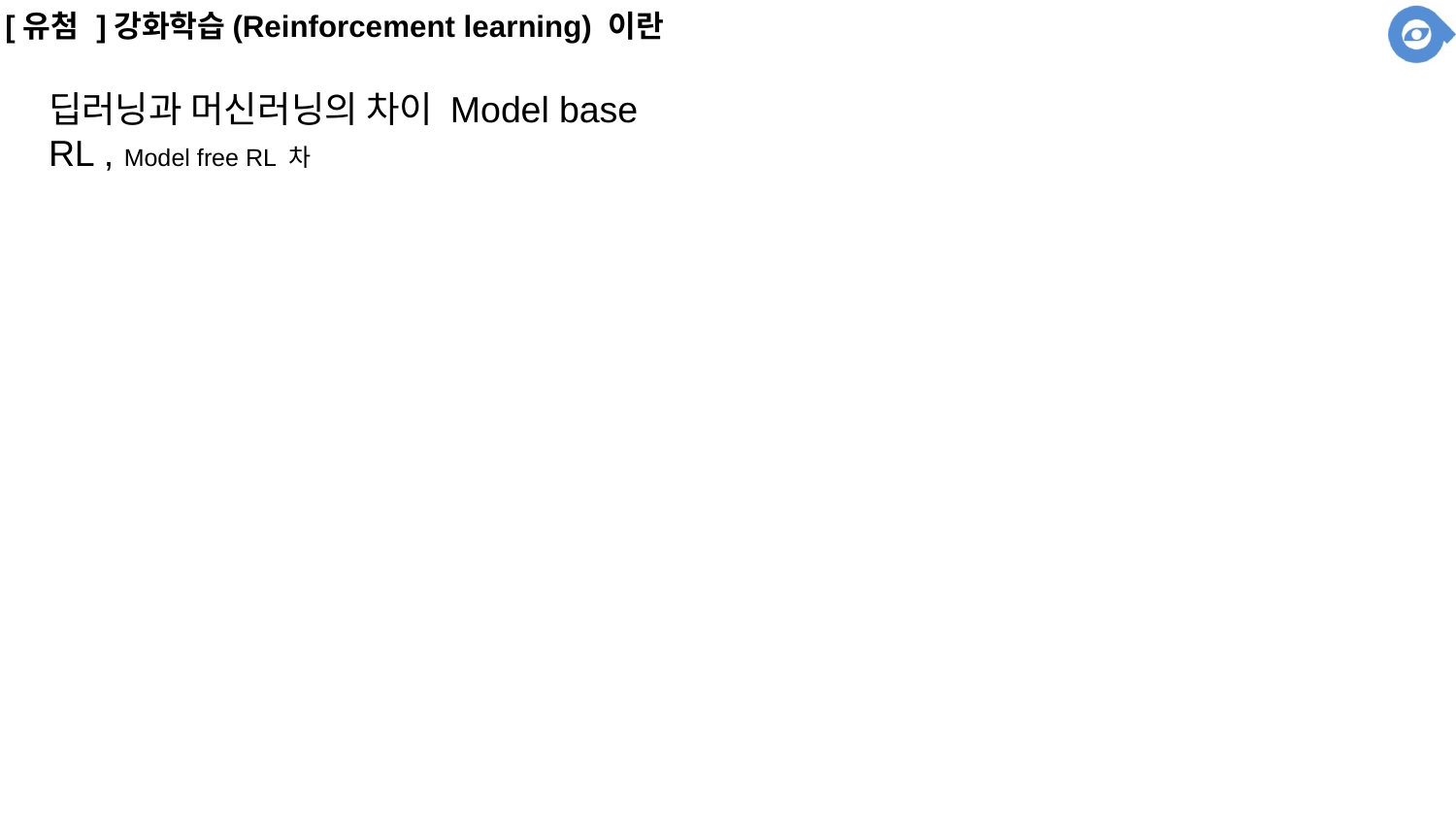

[유첨 ]강화학습(Reinforcement learning) 이란
딥러닝과 머신러닝의 차이 Model base RL , Model free RL 차